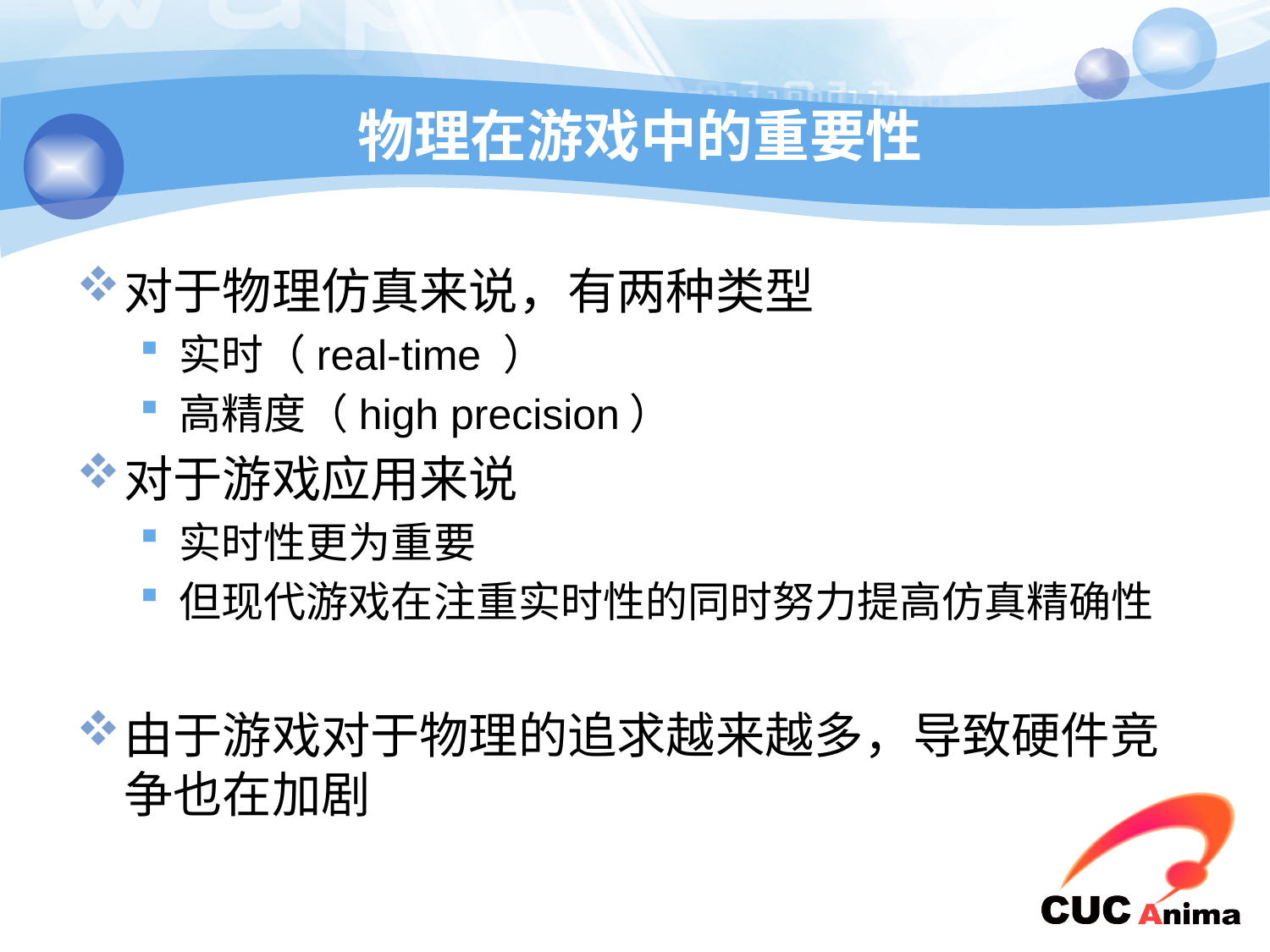

# 物理在游戏中的重要性
对于物理仿真来说，有两种类型
实时（real-time ）
高精度（high precision）
对于游戏应用来说
实时性更为重要
但现代游戏在注重实时性的同时努力提高仿真精确性

由于游戏对于物理的追求越来越多，导致硬件竞争也在加剧